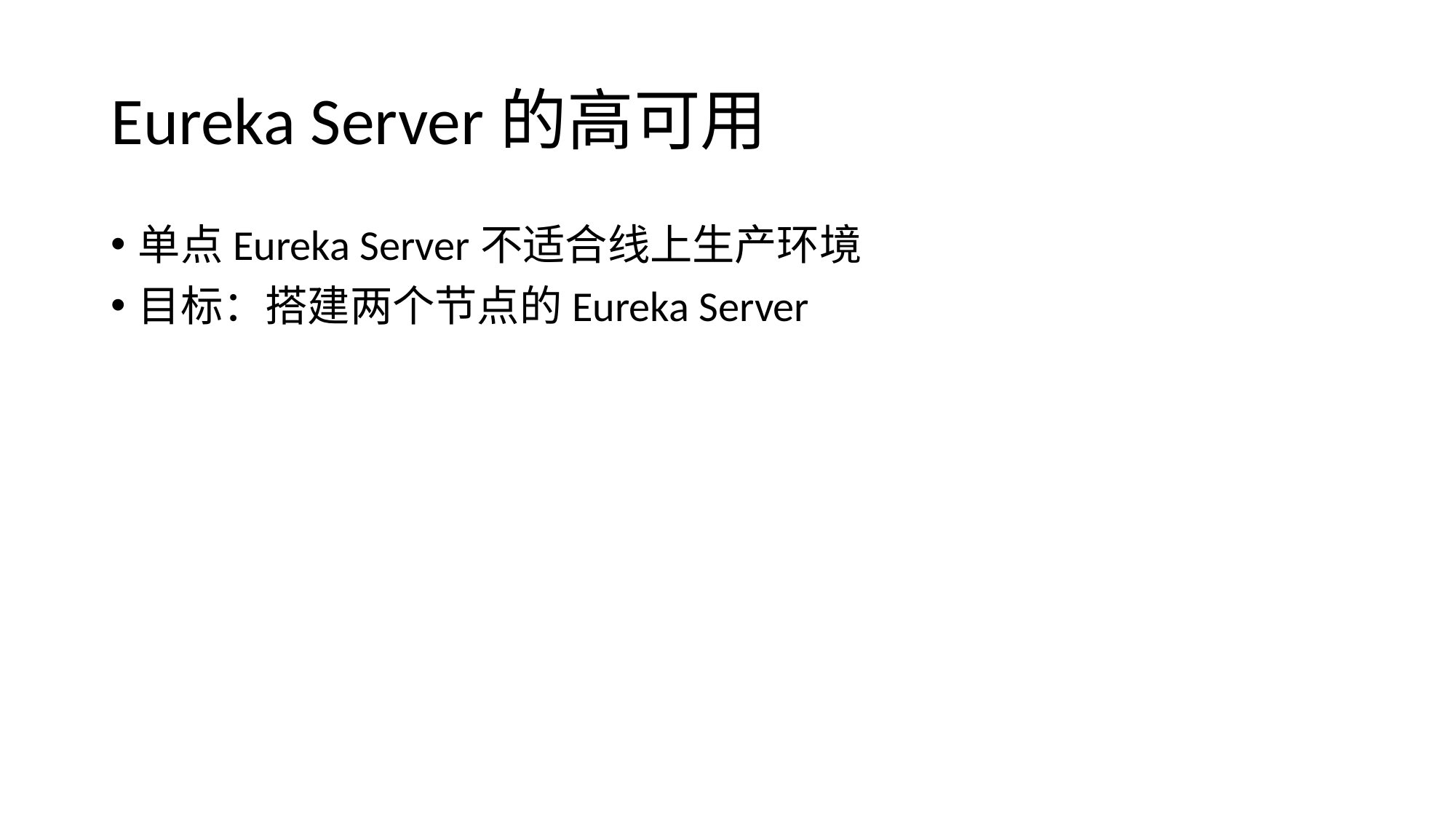

# Eureka Server的高可用
单点Eureka Server不适合线上生产环境
目标：搭建两个节点的Eureka Server